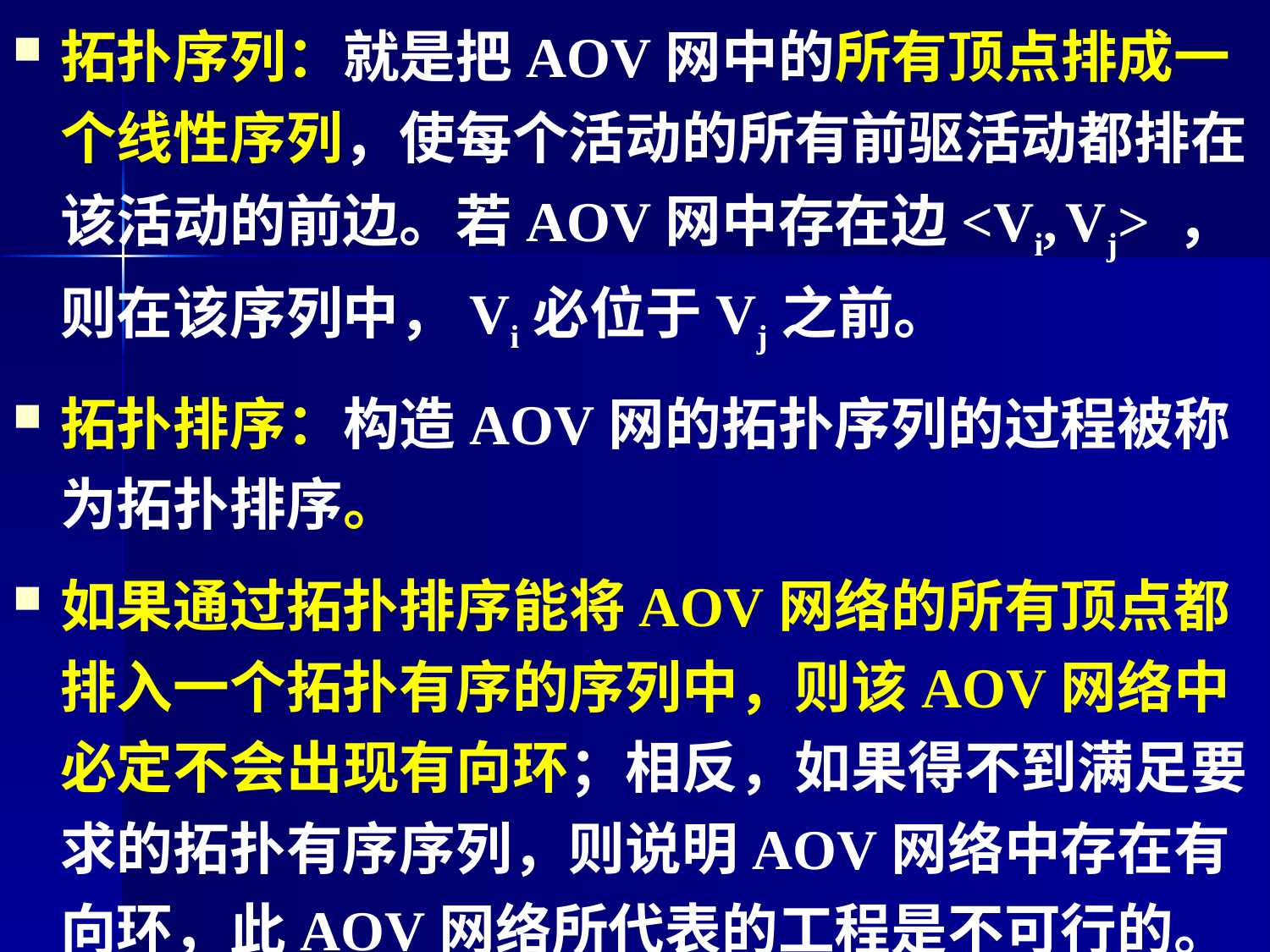

拓扑序列：就是把AOV网中的所有顶点排成一个线性序列，使每个活动的所有前驱活动都排在该活动的前边。若AOV网中存在边<Vi, Vj> ，则在该序列中，Vi必位于Vj之前。
拓扑排序：构造AOV网的拓扑序列的过程被称为拓扑排序。
如果通过拓扑排序能将AOV网络的所有顶点都排入一个拓扑有序的序列中，则该AOV网络中必定不会出现有向环；相反，如果得不到满足要求的拓扑有序序列，则说明AOV网络中存在有向环，此AOV网络所代表的工程是不可行的。